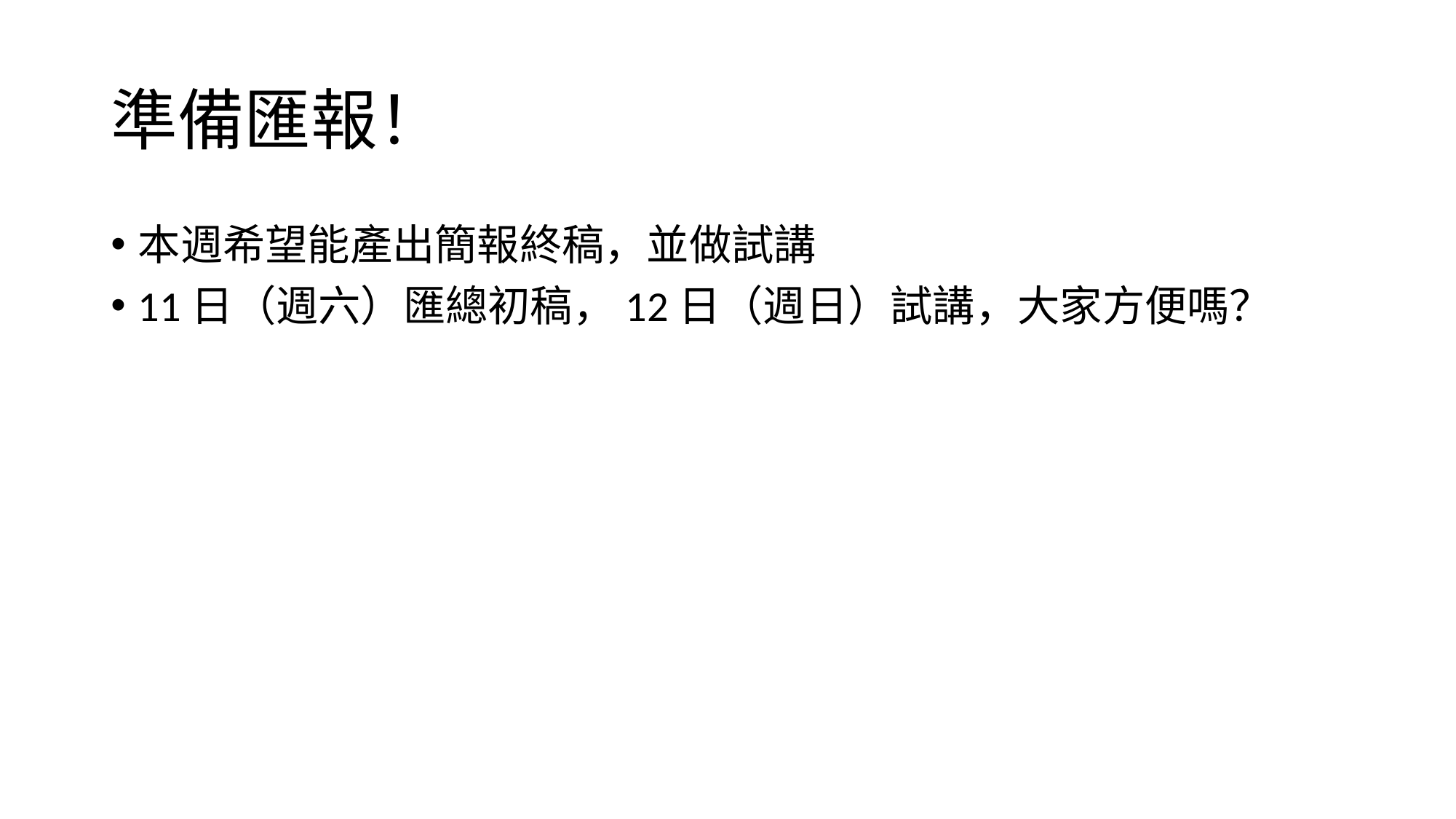

# 準備匯報！
本週希望能產出簡報終稿，並做試講
11日（週六）匯總初稿，12日（週日）試講，大家方便嗎？